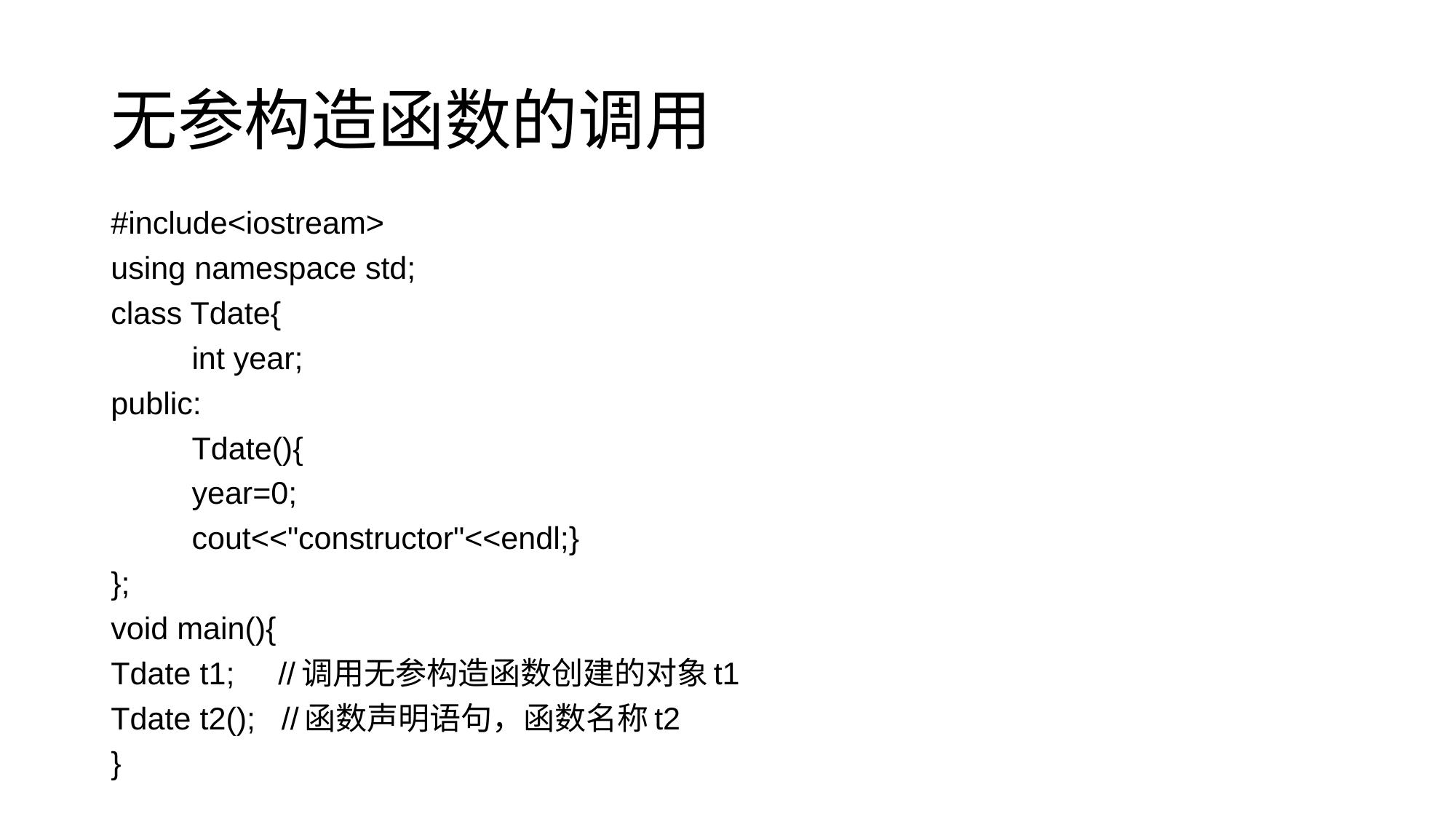

# 无参构造函数的调用
#include<iostream>
using namespace std;
class Tdate{
	int year;
public:
	Tdate(){
	year=0;
	cout<<"constructor"<<endl;}
};
void main(){
Tdate t1;     //调用无参构造函数创建的对象t1
Tdate t2();   //函数声明语句，函数名称t2
}